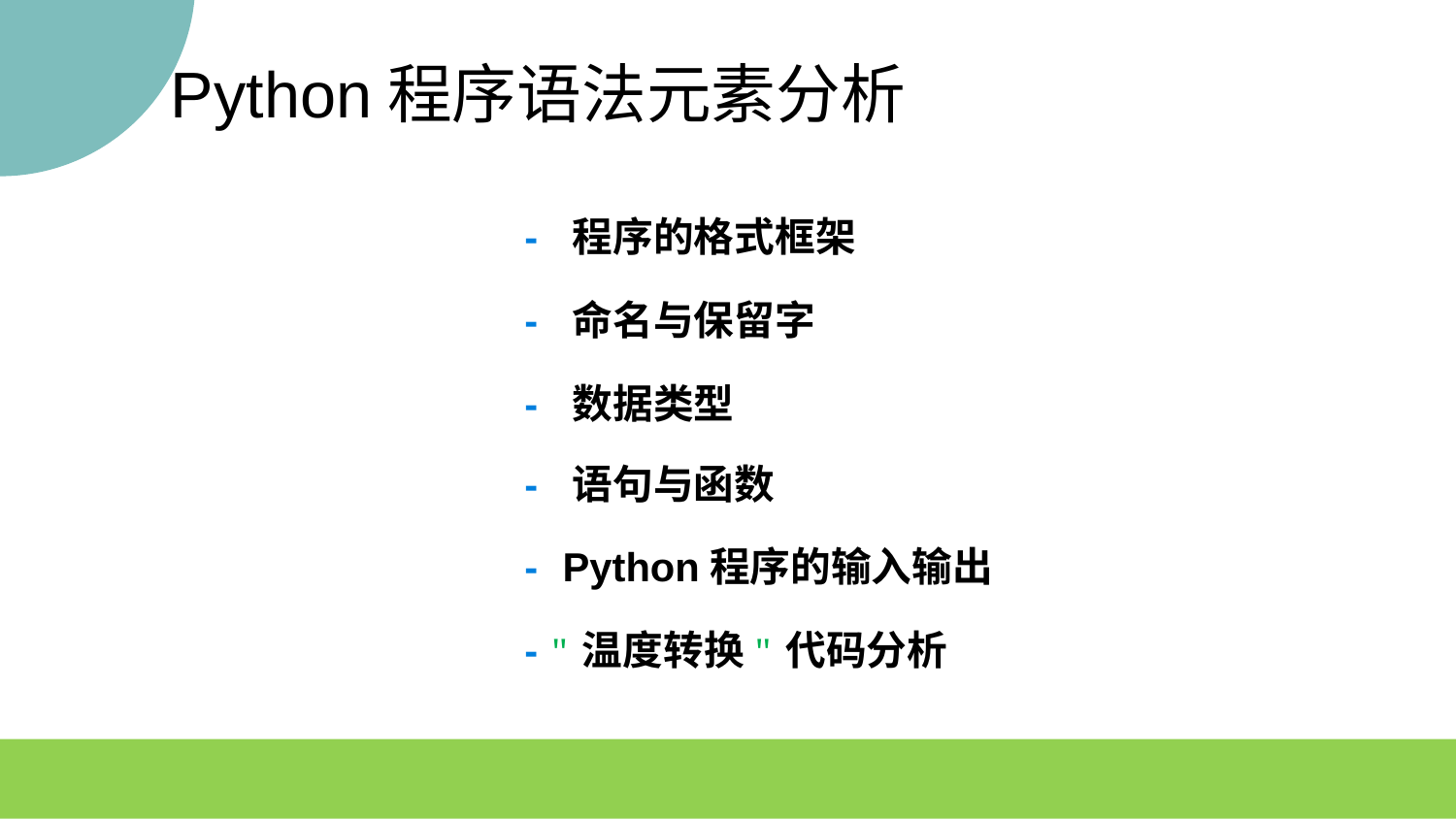

Python程序语法元素分析
- 程序的格式框架
- 命名与保留字
- 数据类型
- 语句与函数
- Python程序的输入输出
- "温度转换"代码分析